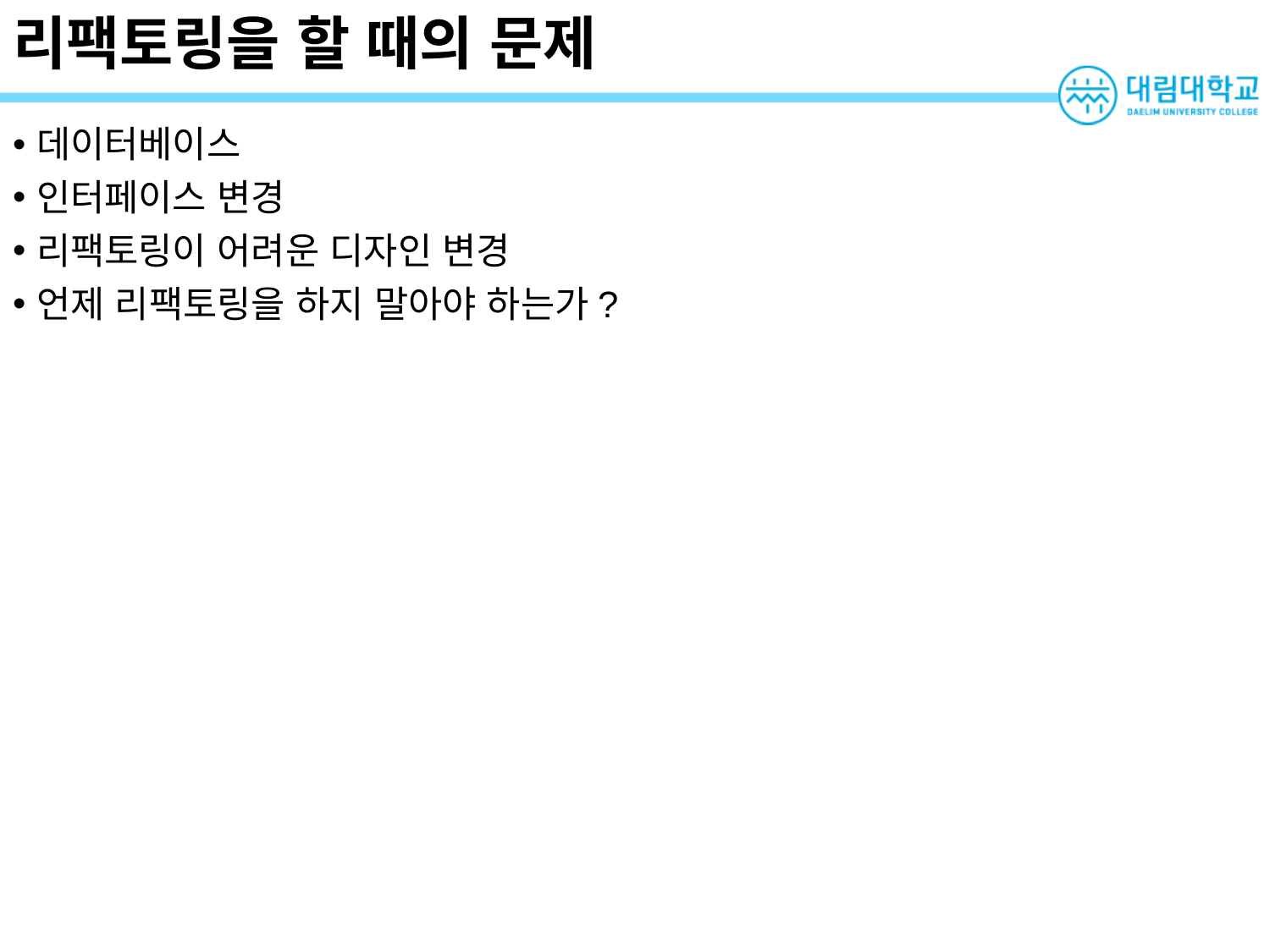

# 리팩토링을 할 때의 문제
데이터베이스
인터페이스 변경
리팩토링이 어려운 디자인 변경
언제 리팩토링을 하지 말아야 하는가?